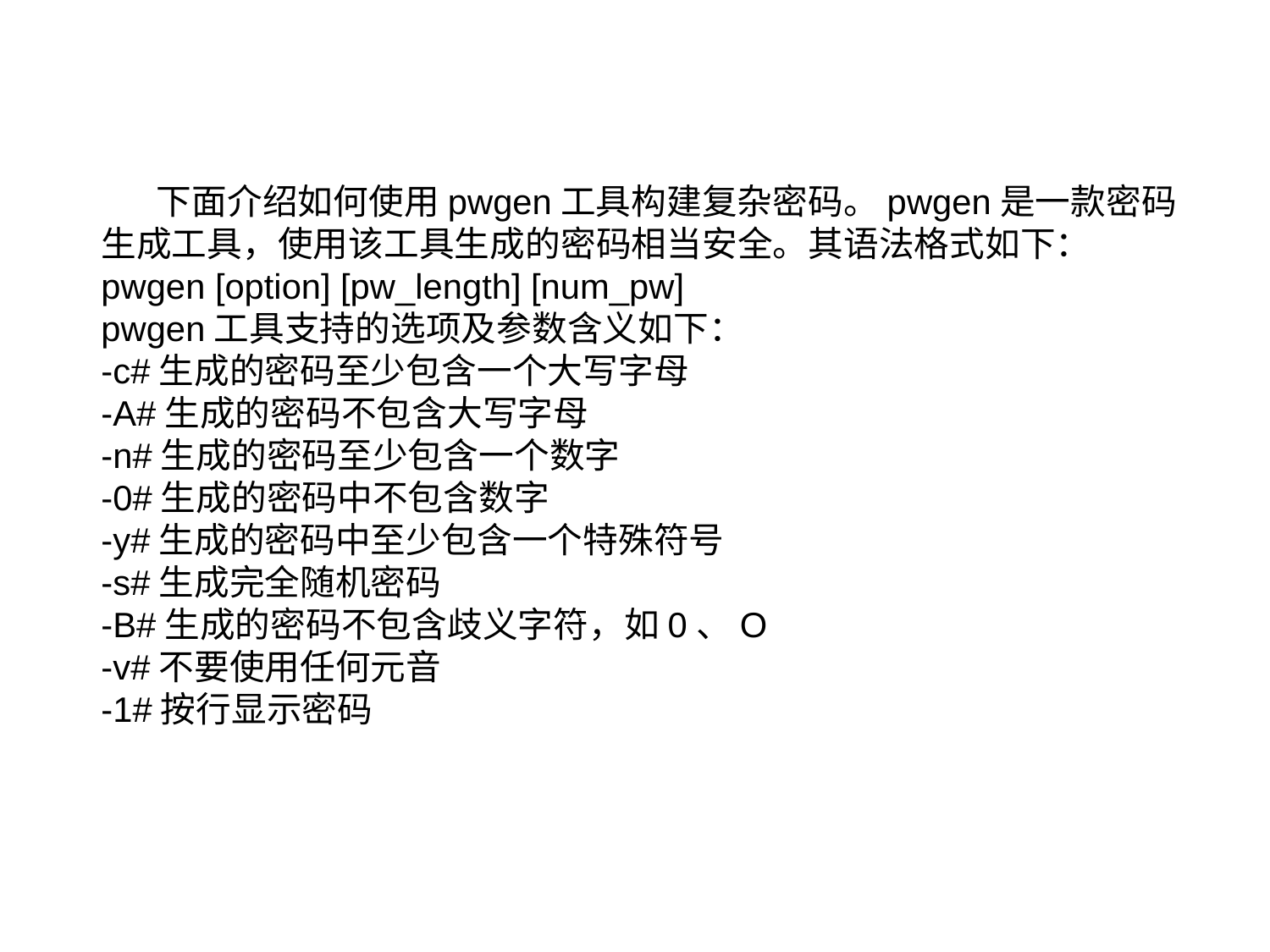

下面介绍如何使用pwgen工具构建复杂密码。pwgen是一款密码生成工具，使用该工具生成的密码相当安全。其语法格式如下：
pwgen [option] [pw_length] [num_pw]
pwgen工具支持的选项及参数含义如下：
-c#生成的密码至少包含一个大写字母
-A#生成的密码不包含大写字母
-n#生成的密码至少包含一个数字
-0#生成的密码中不包含数字
-y#生成的密码中至少包含一个特殊符号
-s#生成完全随机密码
-B#生成的密码不包含歧义字符，如0、O
-v#不要使用任何元音
-1#按行显示密码